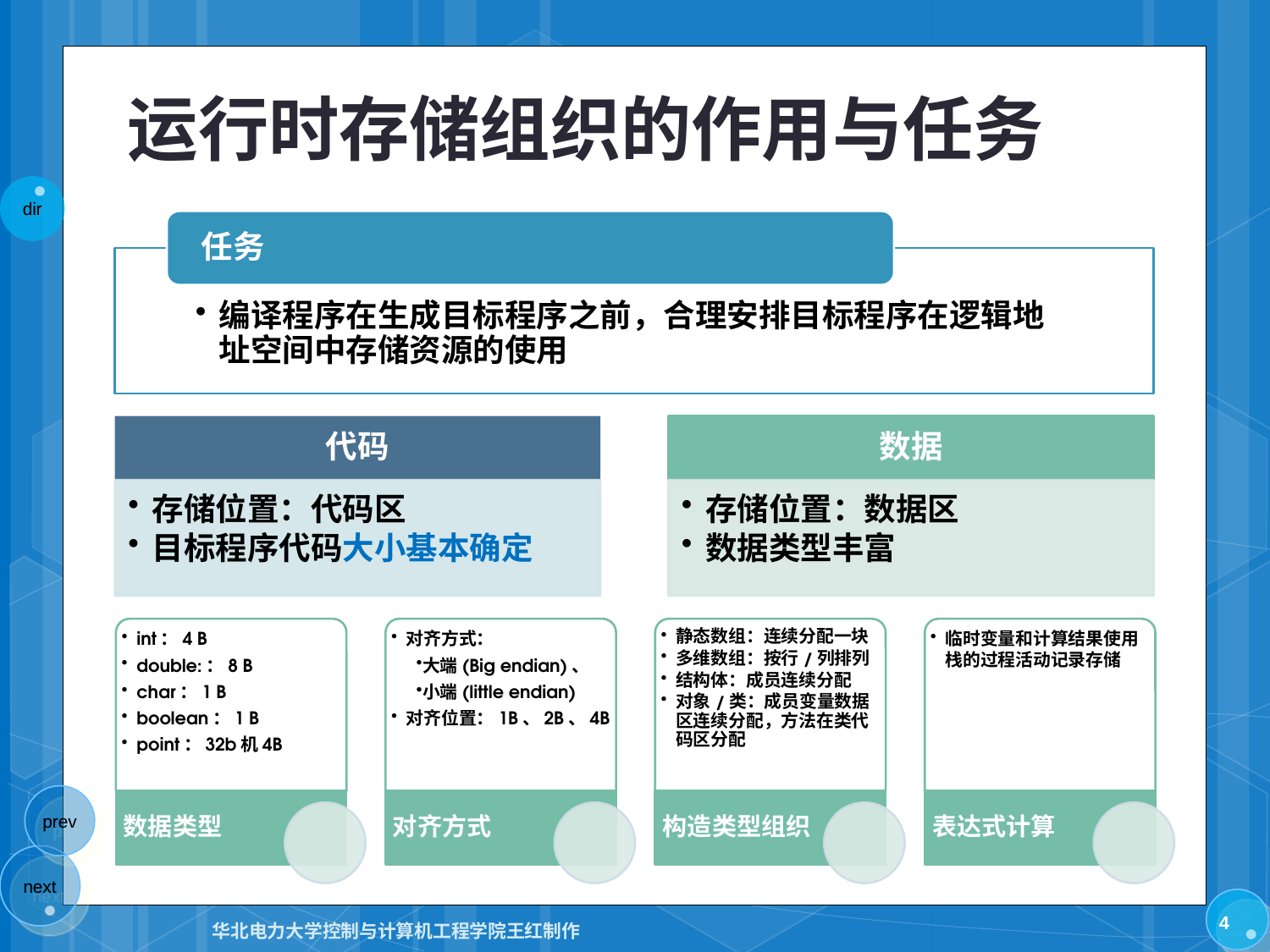

# 运行时存储组织的作用与任务
编译程序在生成目标程序之前，合理安排目标程序在逻辑地址空间中存储资源的使用
任务
代码
存储位置：代码区
目标程序代码大小基本确定
数据
存储位置：数据区
数据类型丰富
int：4 B
double:：8 B
char：1 B
boolean：1 B
point：32b机4B
数据类型
对齐方式：
大端(Big endian)、
小端(little endian)
对齐位置：1B、2B、4B
对齐方式
静态数组：连续分配一块
多维数组：按行/列排列
结构体：成员连续分配
对象/类：成员变量数据区连续分配，方法在类代码区分配
构造类型组织
临时变量和计算结果使用栈的过程活动记录存储
表达式计算
4
华北电力大学控制与计算机工程学院王红制作